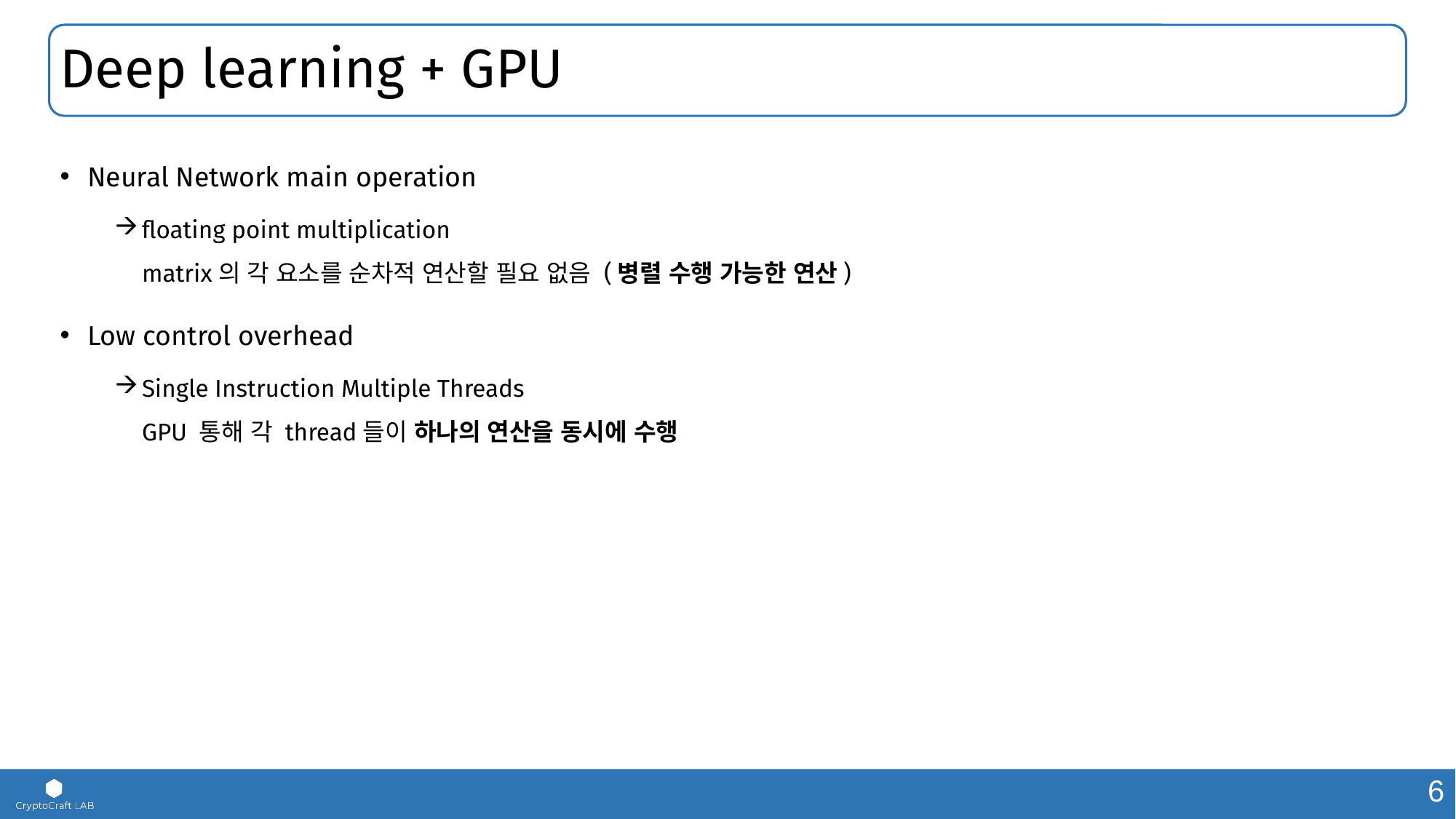

# Deep learning + GPU
Neural Network main operation
floating point multiplication
matrix의 각 요소를 순차적 연산할 필요 없음 (병렬 수행 가능한 연산)
Low control overhead
Single Instruction Multiple Threads
GPU 통해 각 thread들이 하나의 연산을 동시에 수행